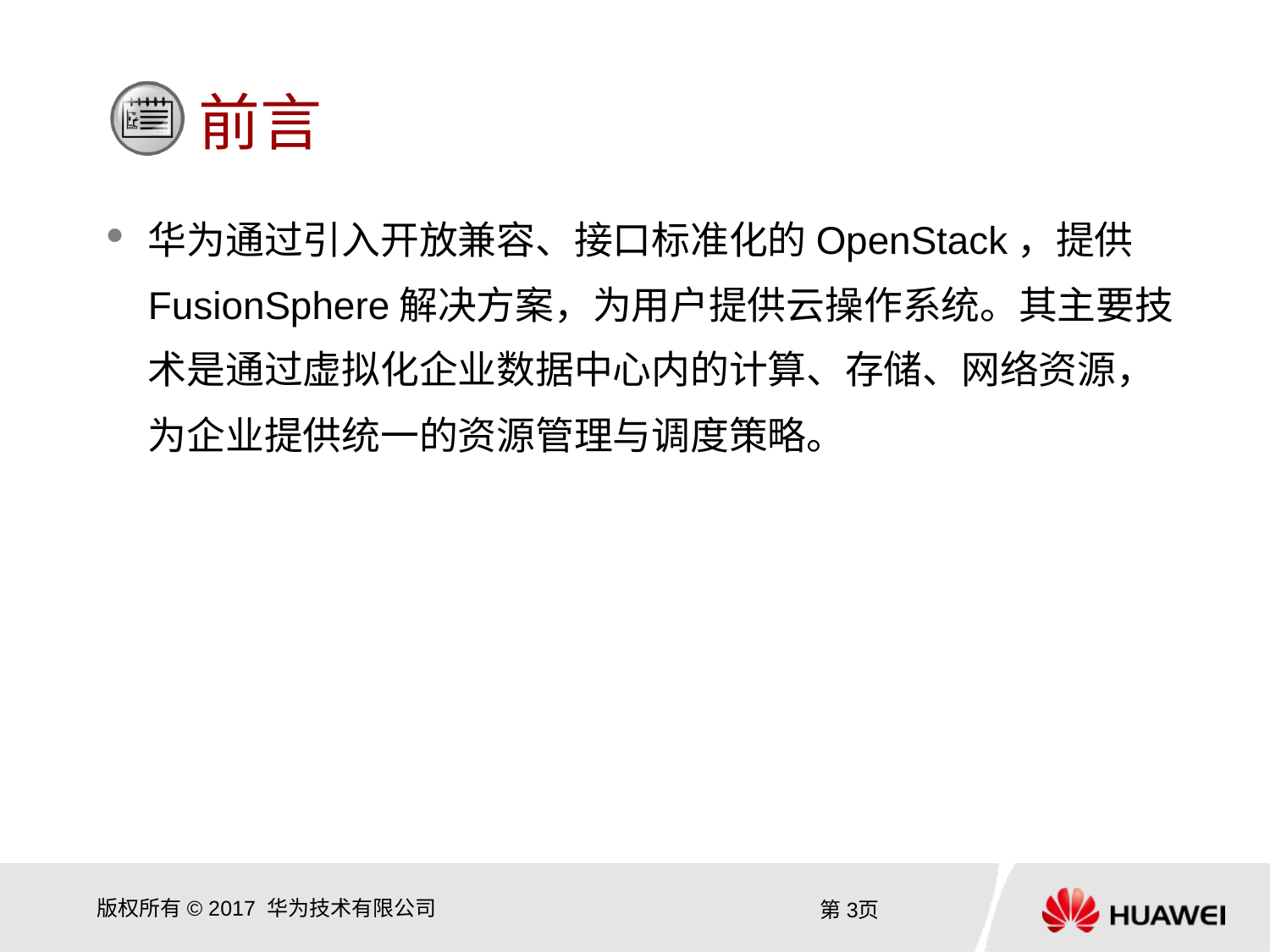

华为通过引入开放兼容、接口标准化的OpenStack，提供FusionSphere解决方案，为用户提供云操作系统。其主要技术是通过虚拟化企业数据中心内的计算、存储、网络资源，为企业提供统一的资源管理与调度策略。